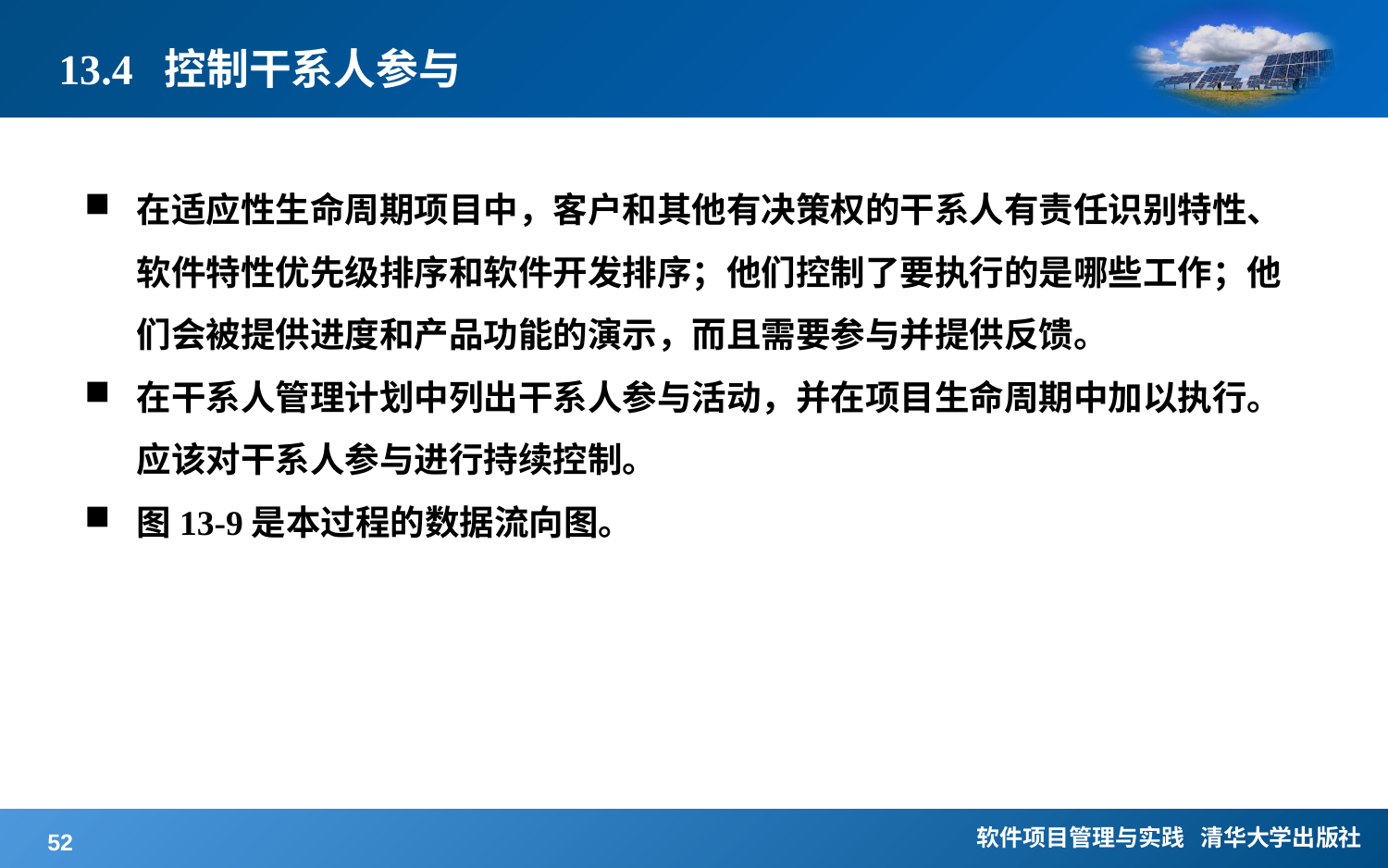

# 13.4  控制干系人参与
在适应性生命周期项目中，客户和其他有决策权的干系人有责任识别特性、软件特性优先级排序和软件开发排序；他们控制了要执行的是哪些工作；他们会被提供进度和产品功能的演示，而且需要参与并提供反馈。
在干系人管理计划中列出干系人参与活动，并在项目生命周期中加以执行。应该对干系人参与进行持续控制。
图13-9是本过程的数据流向图。